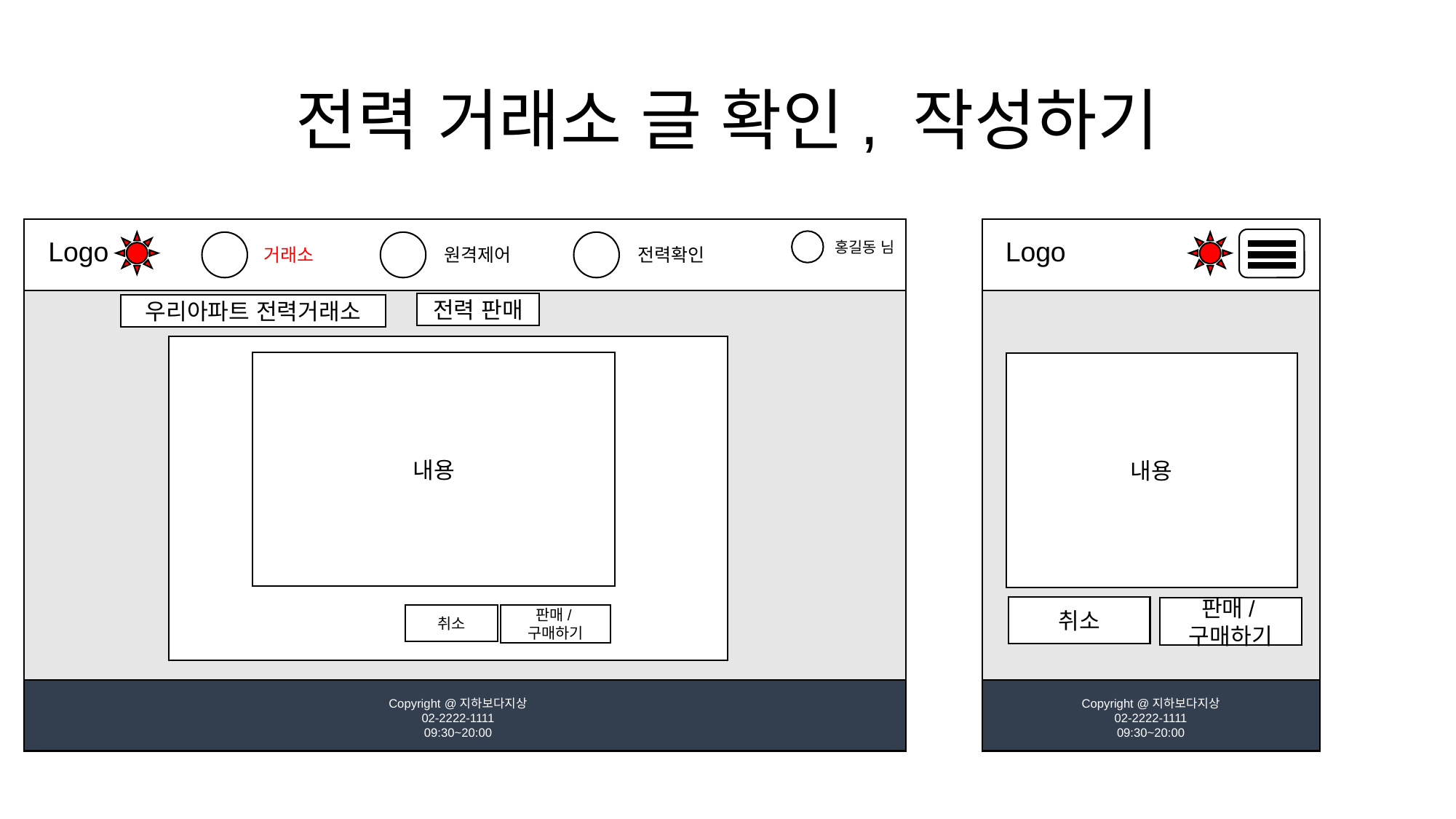

# 전력 거래소 글 확인, 작성하기

Logo
Logo

홍길동 님
원격제어
전력확인
거래소
전력 판매
우리아파트 전력거래소

내용
내용
취소
판매/구매하기
판매/구매하기
취소

Copyright @지하보다지상
02-2222-1111
09:30~20:00
Copyright @지하보다지상
02-2222-1111
09:30~20:00